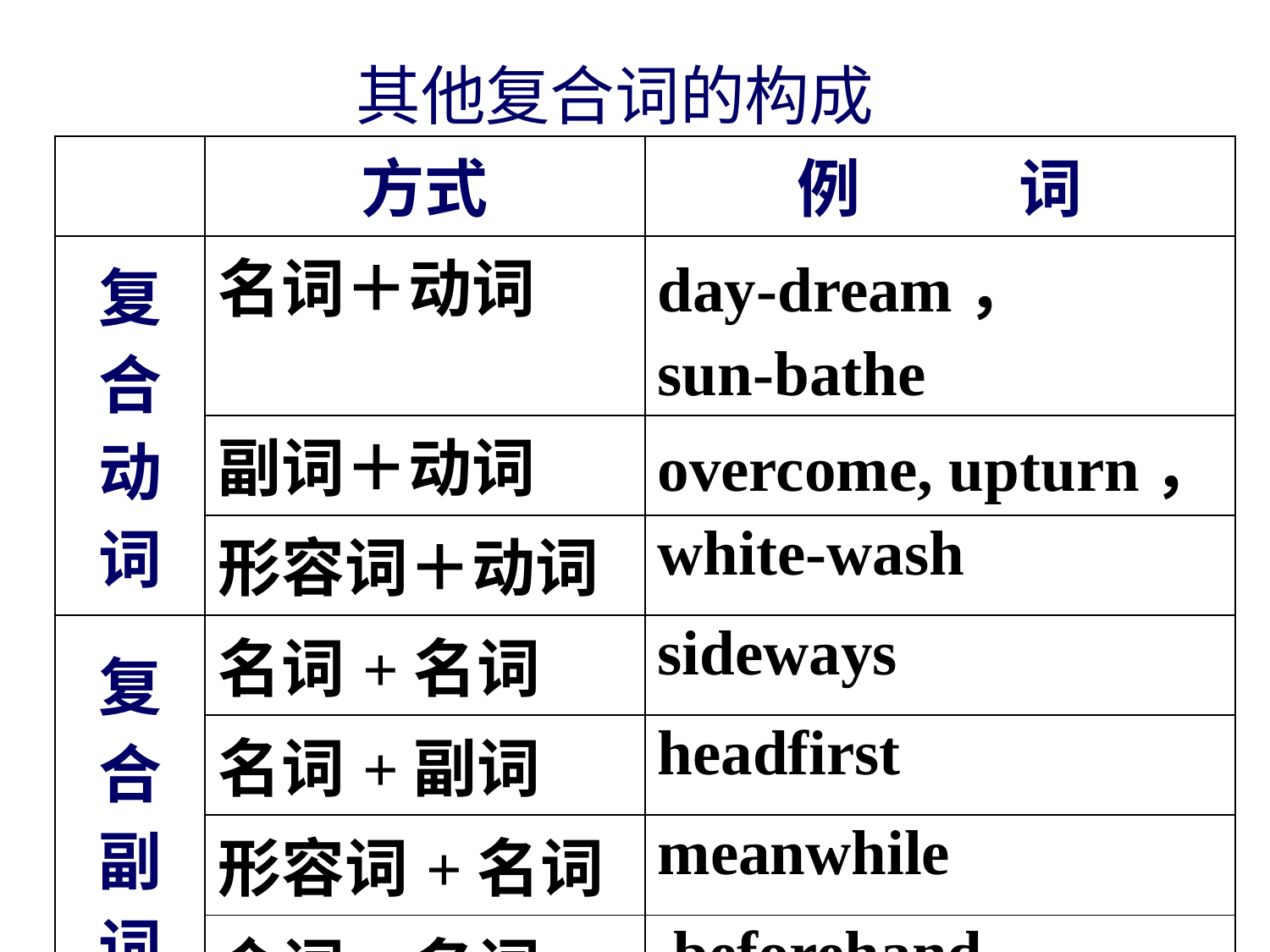

其他复合词的构成
|  | 方式 | 例 词 |
| --- | --- | --- |
| 复合动词 | 名词＋动词 | day-dream， sun-bathe |
|  | 副词＋动词 | overcome, upturn， |
|  | 形容词＋动词 | white-wash |
| 复合副词 | 名词+名词 | sideways |
|  | 名词+副词 | headfirst |
|  | 形容词+名词 | meanwhile |
|  | 介词+名词 | beforehand |